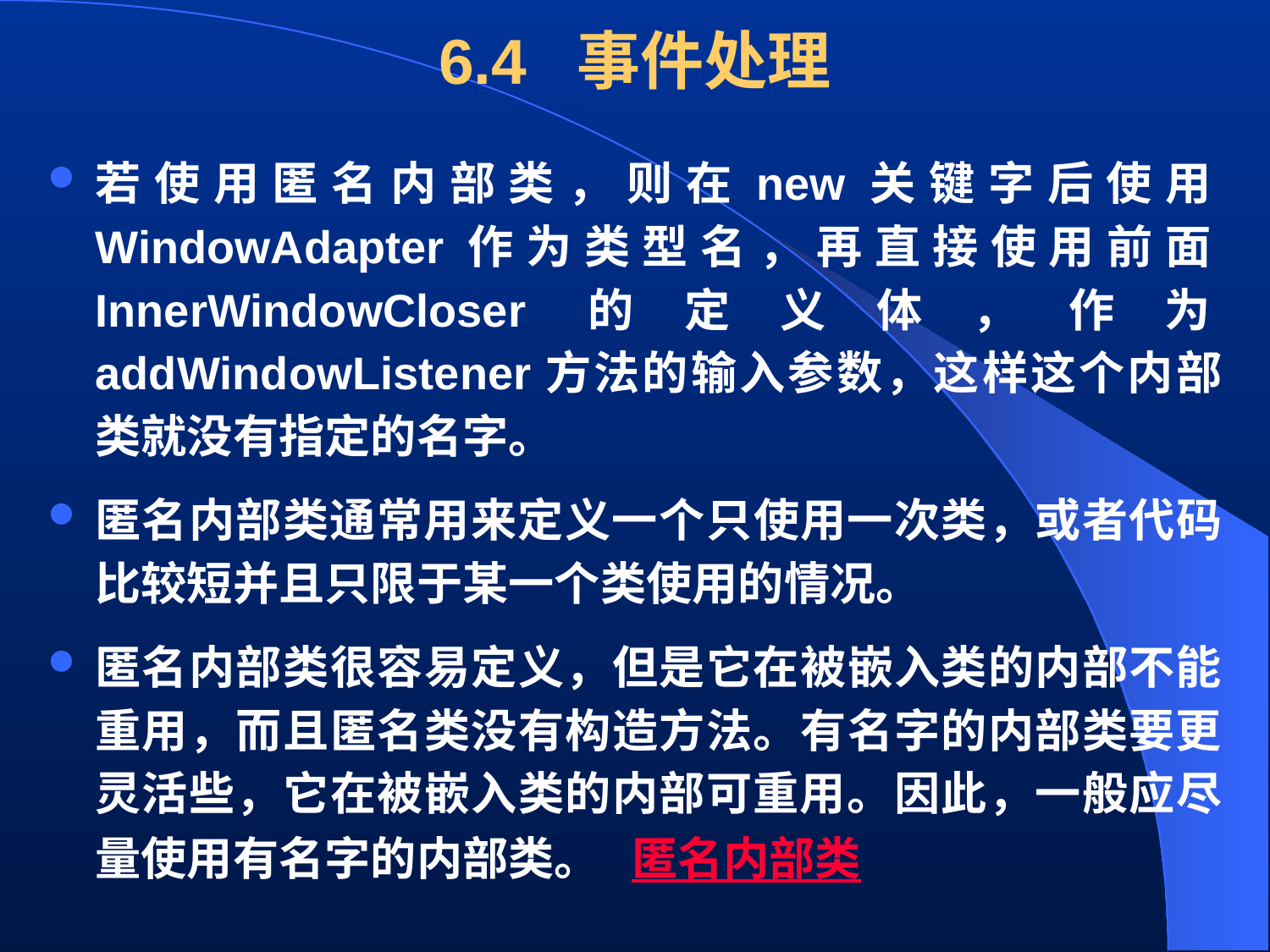

# 6.4  事件处理
若使用匿名内部类，则在new关键字后使用WindowAdapter作为类型名，再直接使用前面InnerWindowCloser的定义体，作为addWindowListener方法的输入参数，这样这个内部类就没有指定的名字。
匿名内部类通常用来定义一个只使用一次类，或者代码比较短并且只限于某一个类使用的情况。
匿名内部类很容易定义，但是它在被嵌入类的内部不能重用，而且匿名类没有构造方法。有名字的内部类要更灵活些，它在被嵌入类的内部可重用。因此，一般应尽量使用有名字的内部类。   匿名内部类